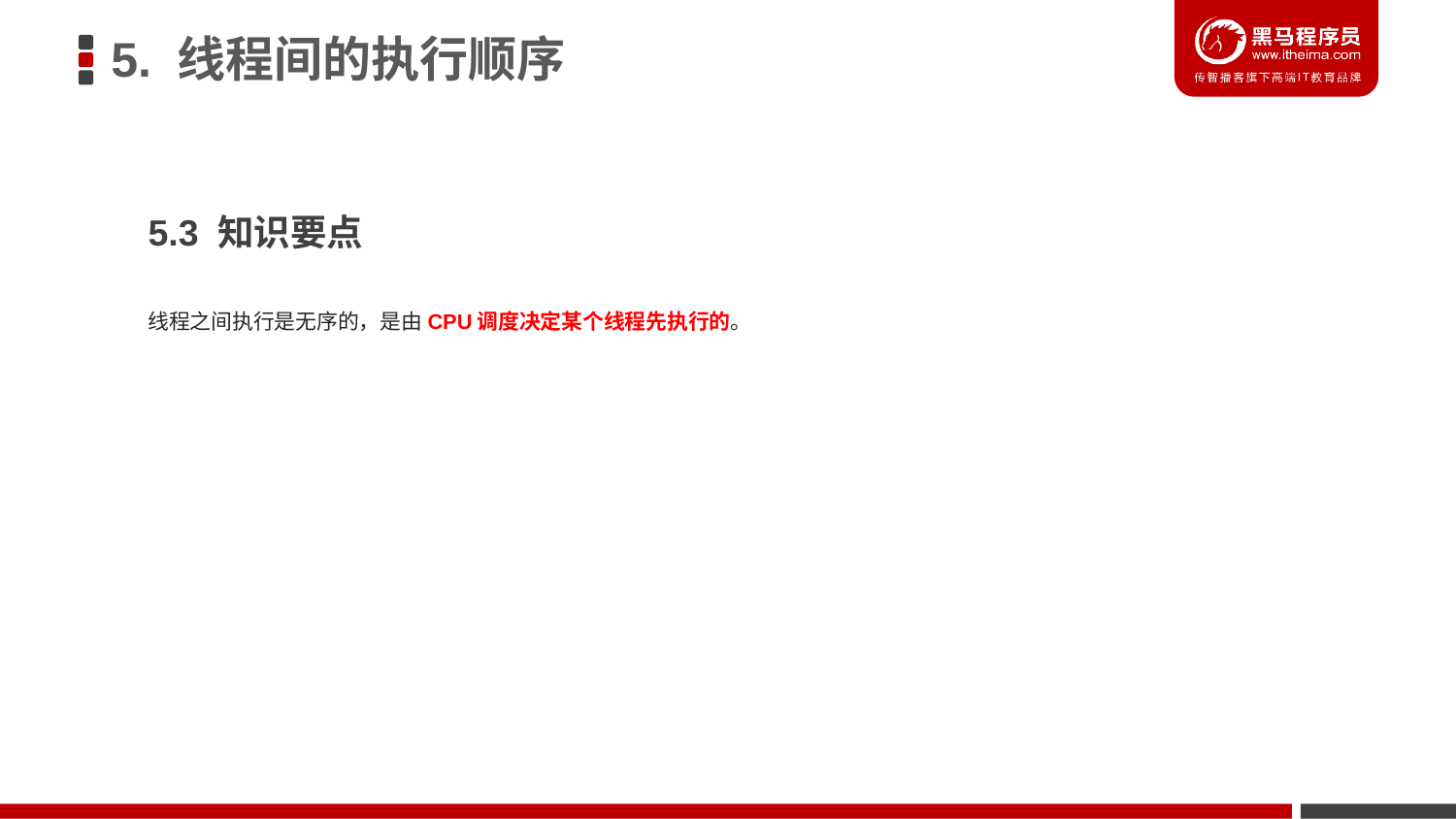

5. 线程间的执行顺序
5.3 知识要点
线程之间执行是无序的，是由CPU调度决定某个线程先执行的。